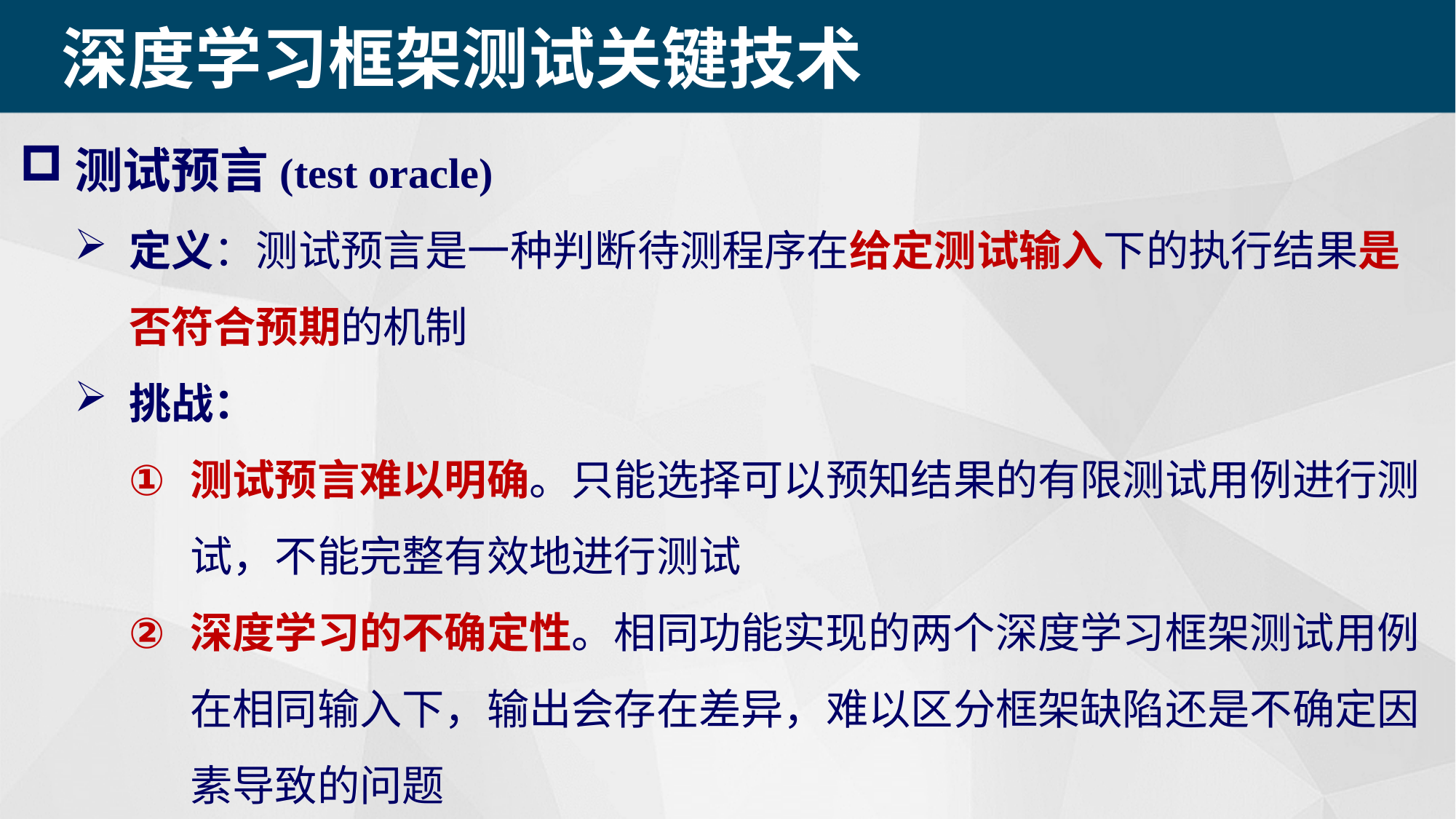

深度学习框架测试关键技术
测试预言(test oracle)
定义：测试预言是一种判断待测程序在给定测试输入下的执行结果是否符合预期的机制
挑战：
测试预言难以明确。只能选择可以预知结果的有限测试用例进行测试，不能完整有效地进行测试
深度学习的不确定性。相同功能实现的两个深度学习框架测试用例在相同输入下，输出会存在差异，难以区分框架缺陷还是不确定因素导致的问题